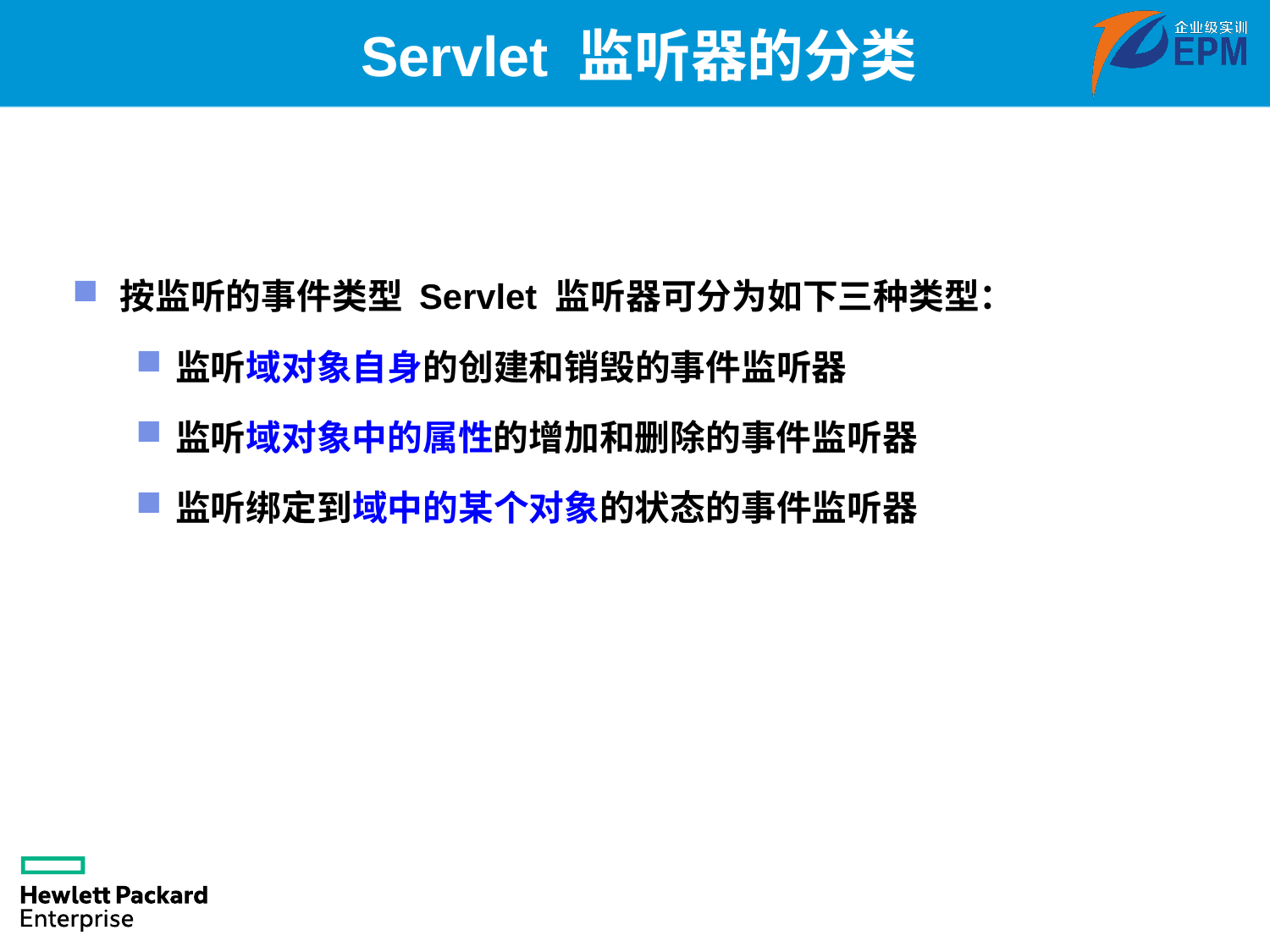

# Servlet 监听器的分类
按监听的事件类型 Servlet 监听器可分为如下三种类型：
监听域对象自身的创建和销毁的事件监听器
监听域对象中的属性的增加和删除的事件监听器
监听绑定到域中的某个对象的状态的事件监听器